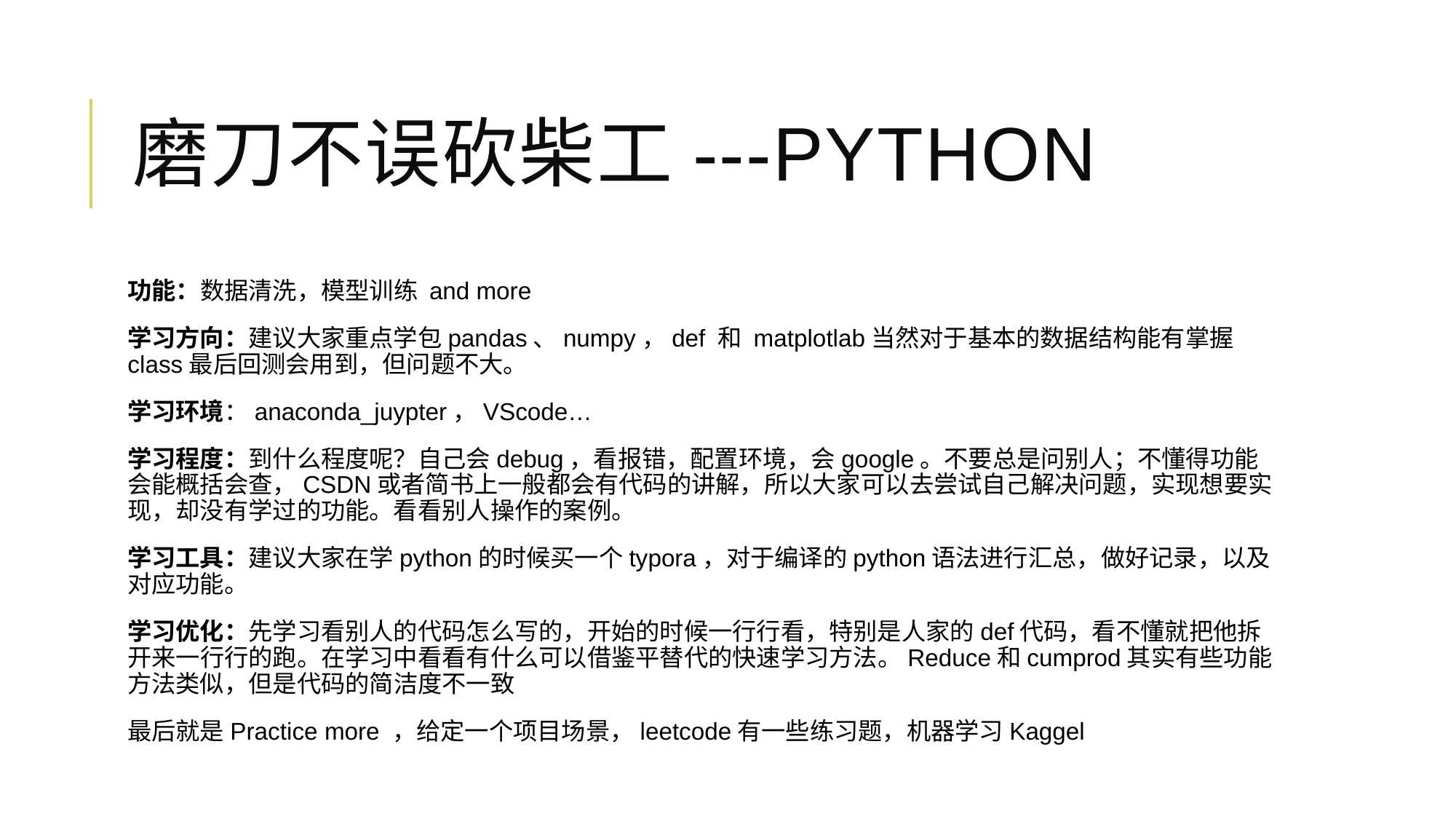

# 磨刀不误砍柴工---PYTHON
功能：数据清洗，模型训练 and more
学习方向：建议大家重点学包pandas、numpy，def 和 matplotlab当然对于基本的数据结构能有掌握 class最后回测会用到，但问题不大。
学习环境：anaconda_juypter，VScode…
学习程度：到什么程度呢？自己会debug，看报错，配置环境，会google。不要总是问别人；不懂得功能会能概括会查，CSDN或者简书上一般都会有代码的讲解，所以大家可以去尝试自己解决问题，实现想要实现，却没有学过的功能。看看别人操作的案例。
学习工具：建议大家在学python的时候买一个typora，对于编译的python语法进行汇总，做好记录，以及对应功能。
学习优化：先学习看别人的代码怎么写的，开始的时候一行行看，特别是人家的def代码，看不懂就把他拆开来一行行的跑。在学习中看看有什么可以借鉴平替代的快速学习方法。Reduce和cumprod其实有些功能方法类似，但是代码的简洁度不一致
最后就是Practice more ，给定一个项目场景，leetcode有一些练习题，机器学习Kaggel